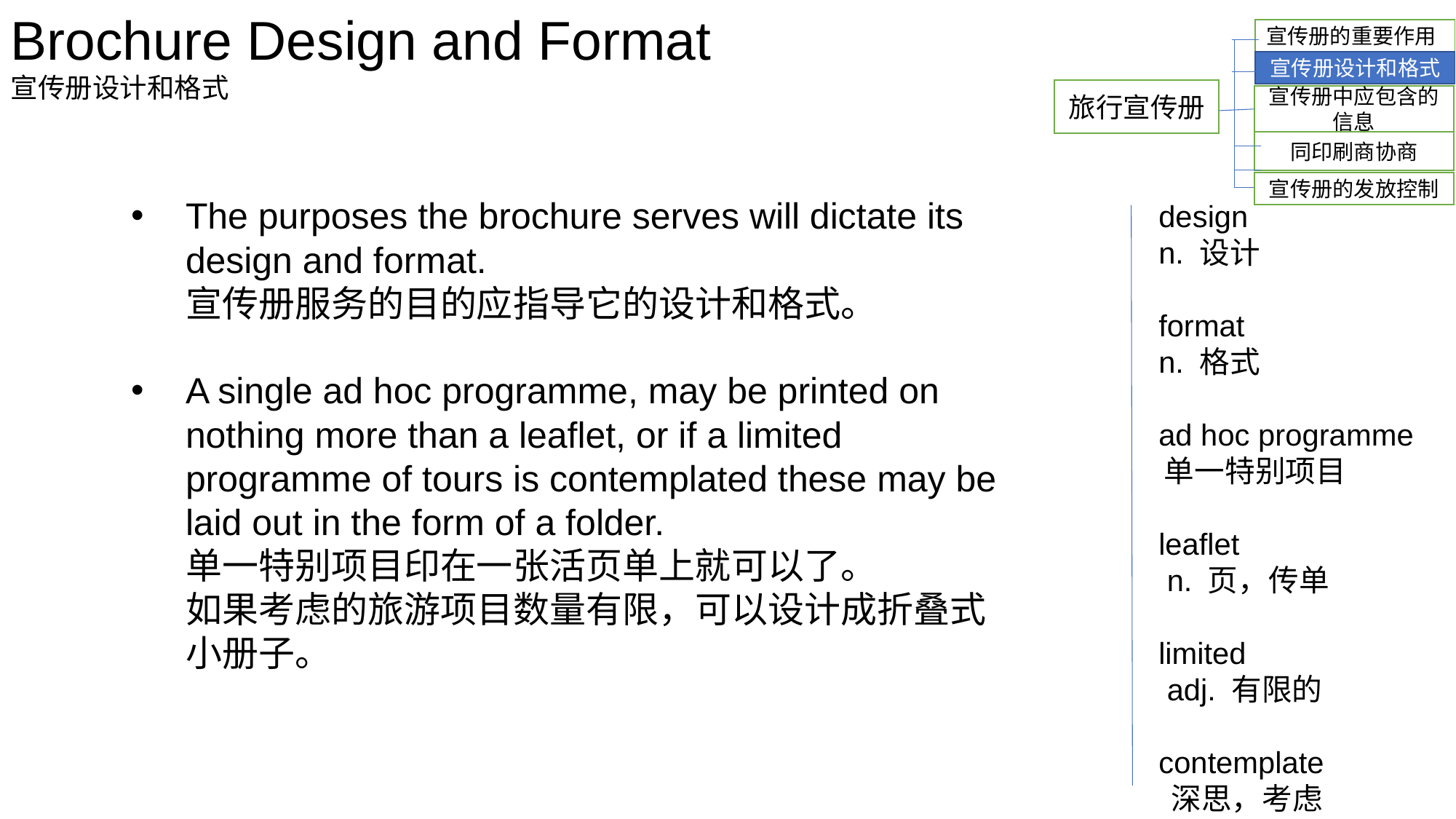

Brochure Design and Format
宣传册设计和格式
宣传册的重要作用
宣传册设计和格式
旅行宣传册
宣传册中应包含的信息
同印刷商协商
宣传册的发放控制
The purposes the brochure serves will dictate its design and format.
宣传册服务的目的应指导它的设计和格式。

A single ad hoc programme, may be printed on nothing more than a leaflet, or if a limited programme of tours is contemplated these may be laid out in the form of a folder.
单一特别项目印在一张活页单上就可以了。
如果考虑的旅游项目数量有限，可以设计成折叠式小册子。
 design
 n. 设计

 format
 n. 格式

 ad hoc programme
 单一特别项目

 leaflet
  n. 页，传单

 limited
  adj. 有限的

 contemplate
  深思，考虑